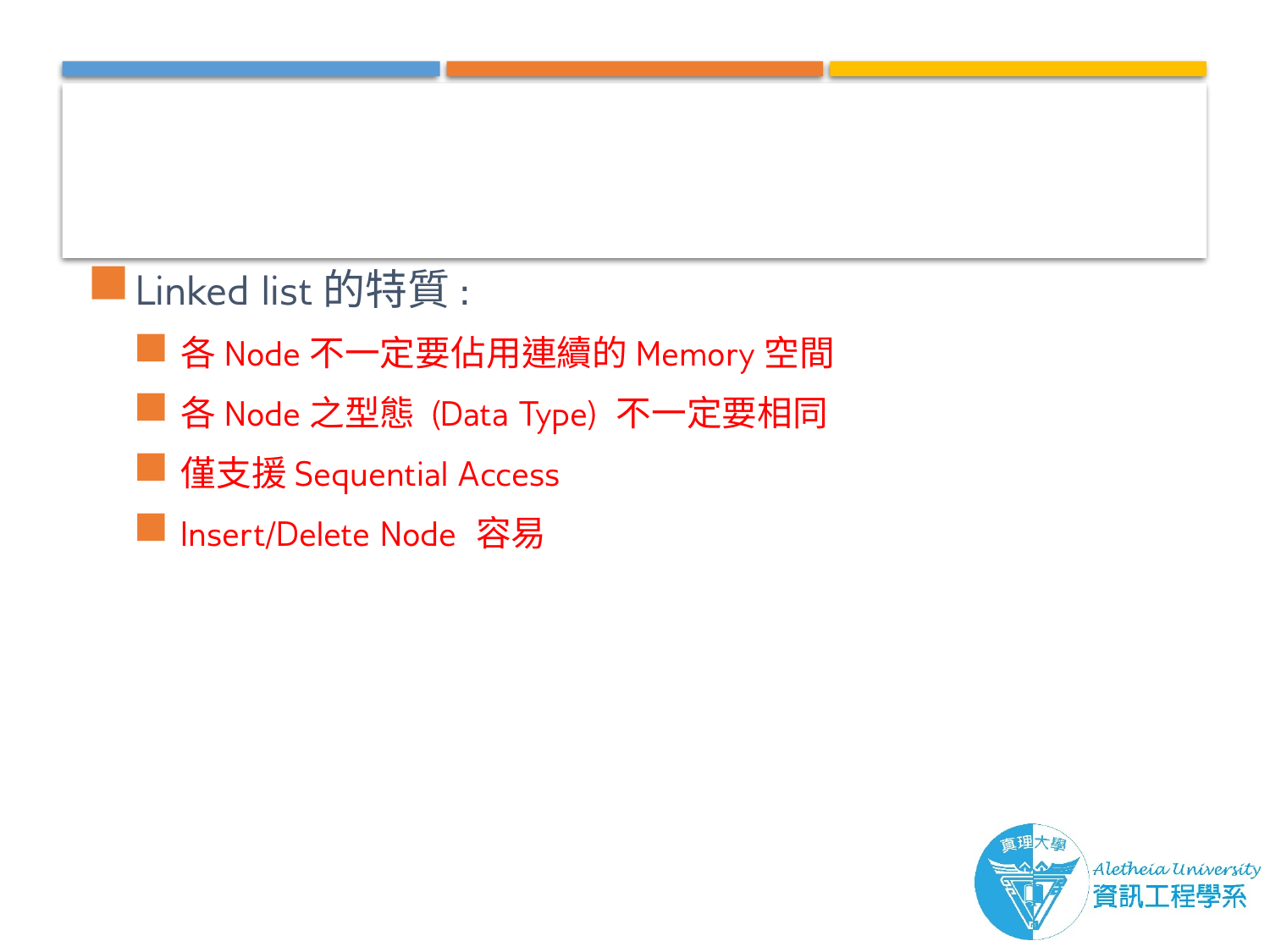

#
Linked list的特質:
各Node不一定要佔用連續的Memory空間
各Node之型態 (Data Type) 不一定要相同
僅支援Sequential Access
Insert/Delete Node 容易